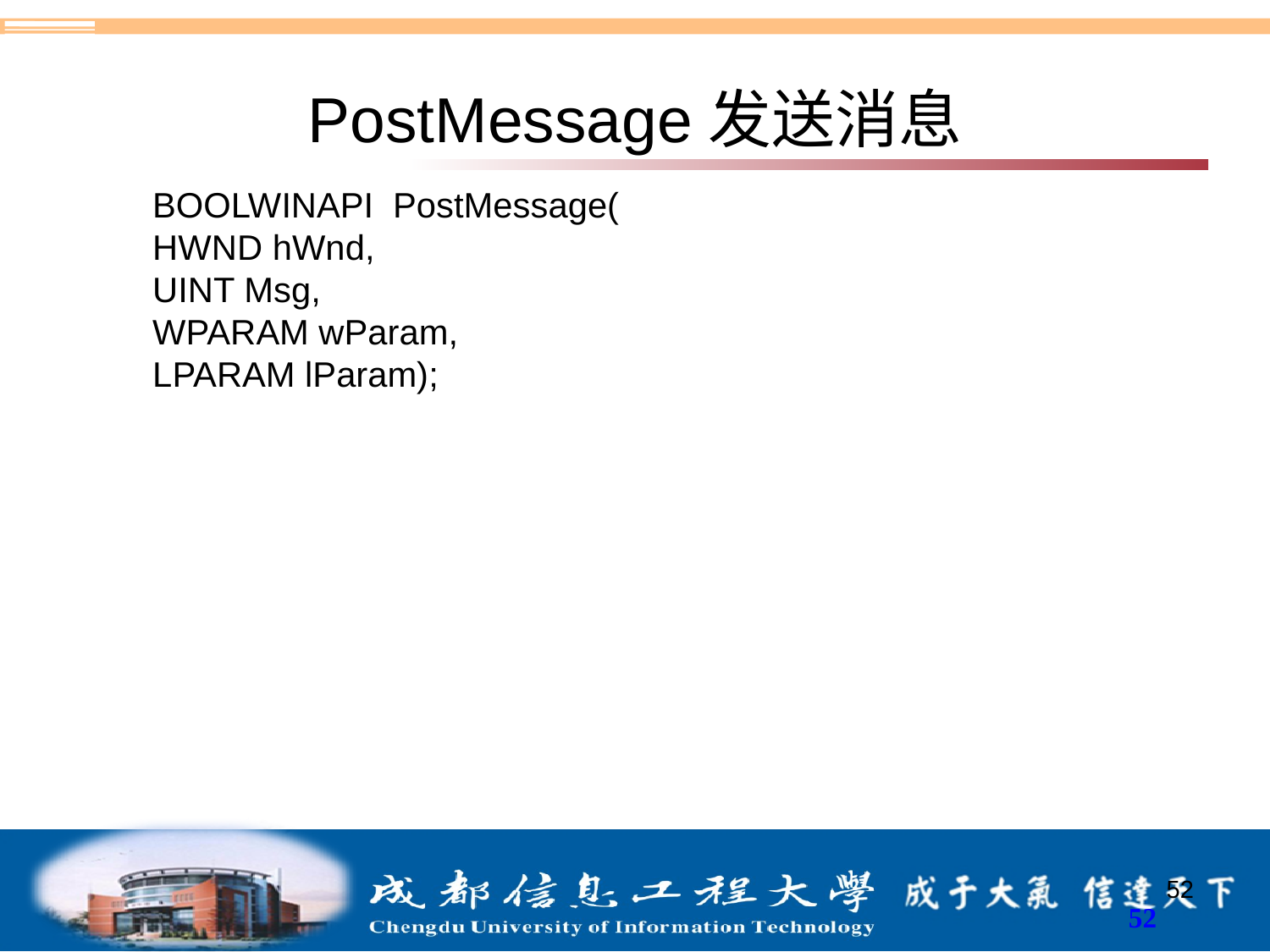

# PostMessage发送消息
BOOLWINAPI  PostMessage(
HWND hWnd,
UINT Msg,
WPARAM wParam,
LPARAM lParam);